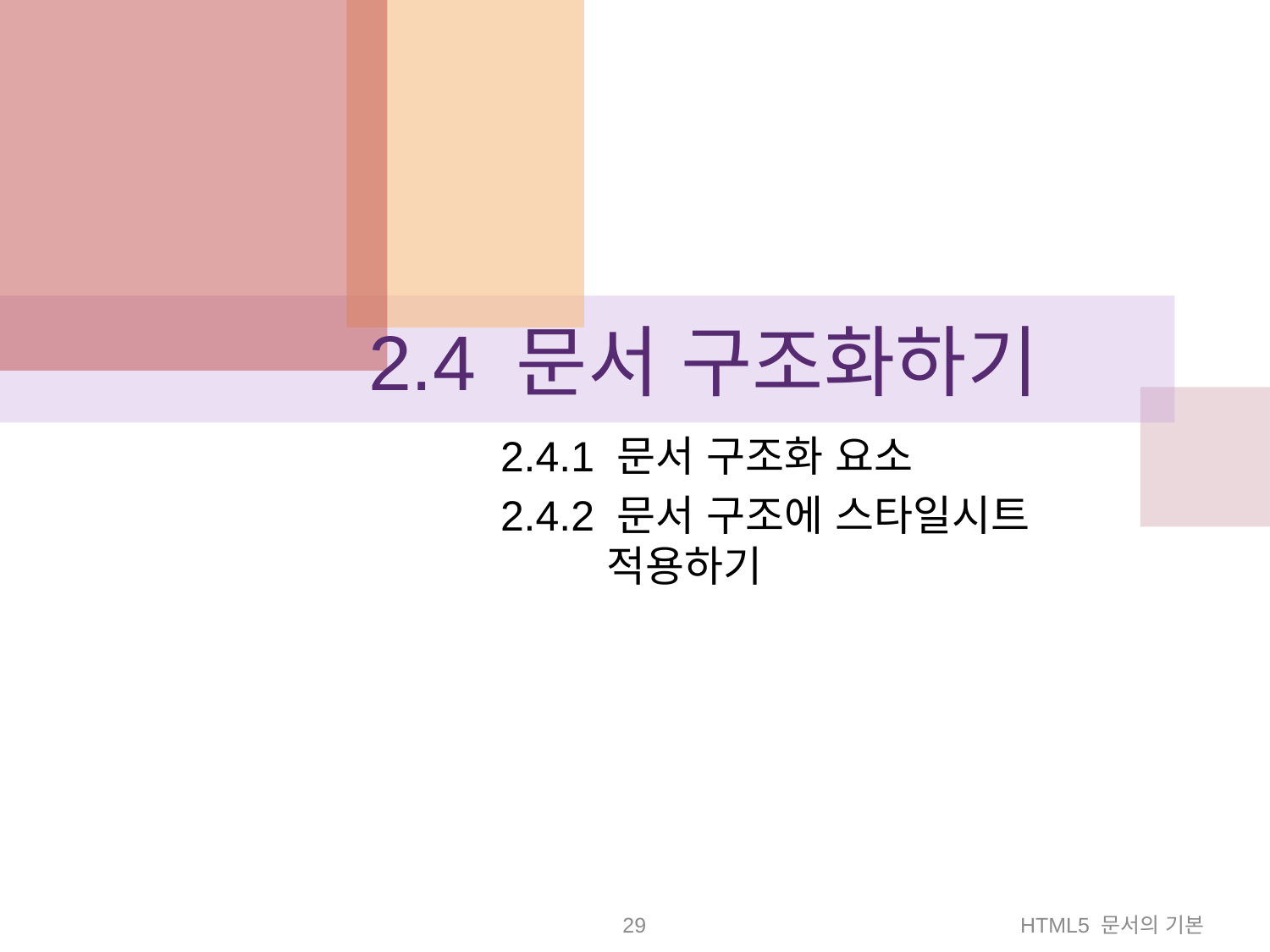

# 2.4 문서 구조화하기
2.4.1 문서 구조화 요소
2.4.2 문서 구조에 스타일시트
         적용하기
29
HTML5 문서의 기본